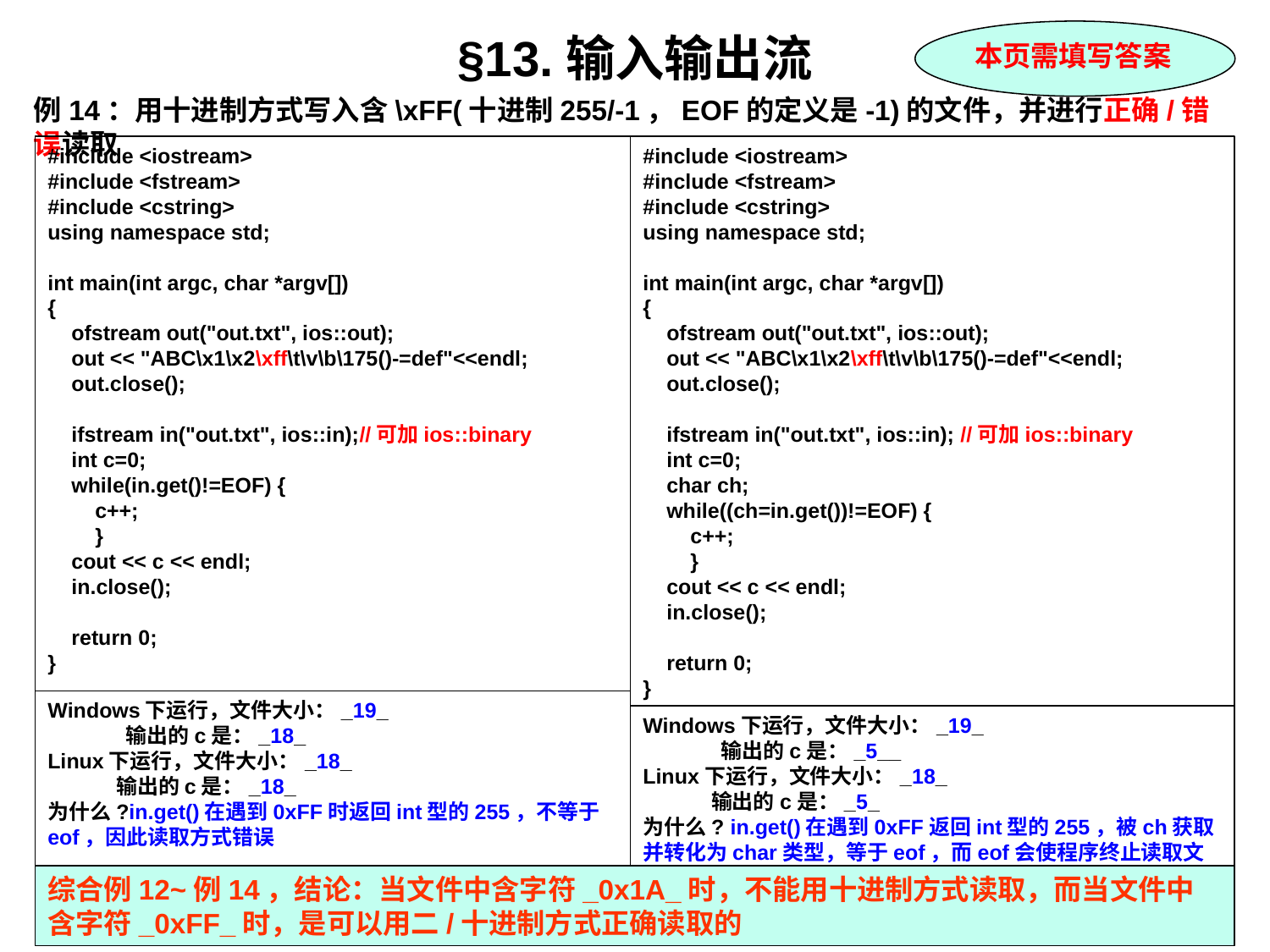

§13.输入输出流
例14：用十进制方式写入含\xFF(十进制255/-1，EOF的定义是-1)的文件，并进行正确/错误读取
本页需填写答案
#include <iostream>
#include <fstream>
#include <cstring>
using namespace std;

int main(int argc, char *argv[])
{
    ofstream out("out.txt", ios::out);
    out << "ABC\x1\x2\xff\t\v\b\175()-=def"<<endl;
    out.close();

    ifstream in("out.txt", ios::in);//可加ios::binary
    int c=0;
    while(in.get()!=EOF) {
        c++;
        }
    cout << c << endl;
    in.close();

    return 0;
}
#include <iostream>
#include <fstream>
#include <cstring>
using namespace std;

int main(int argc, char *argv[])
{
    ofstream out("out.txt", ios::out);
    out << "ABC\x1\x2\xff\t\v\b\175()-=def"<<endl;
    out.close();

    ifstream in("out.txt", ios::in); //可加ios::binary
    int c=0;
    char ch;
    while((ch=in.get())!=EOF) {
        c++;
        }
    cout << c << endl;
    in.close();

    return 0;
}
Windows下运行，文件大小：_19_
               输出的c是：_18_
Linux下运行，文件大小：_18_
             输出的c是：_18_
为什么?in.get()在遇到0xFF时返回int型的255，不等于eof，因此读取方式错误
Windows下运行，文件大小：_19_
               输出的c是：_5__
Linux下运行，文件大小：_18_
             输出的c是：_5_
为什么? in.get()在遇到0xFF返回int型的255，被ch获取并转化为char类型，等于eof，而eof会使程序终止读取文件
综合例12~例14，结论：当文件中含字符_0x1A_时，不能用十进制方式读取，而当文件中含字符_0xFF_时，是可以用二/十进制方式正确读取的